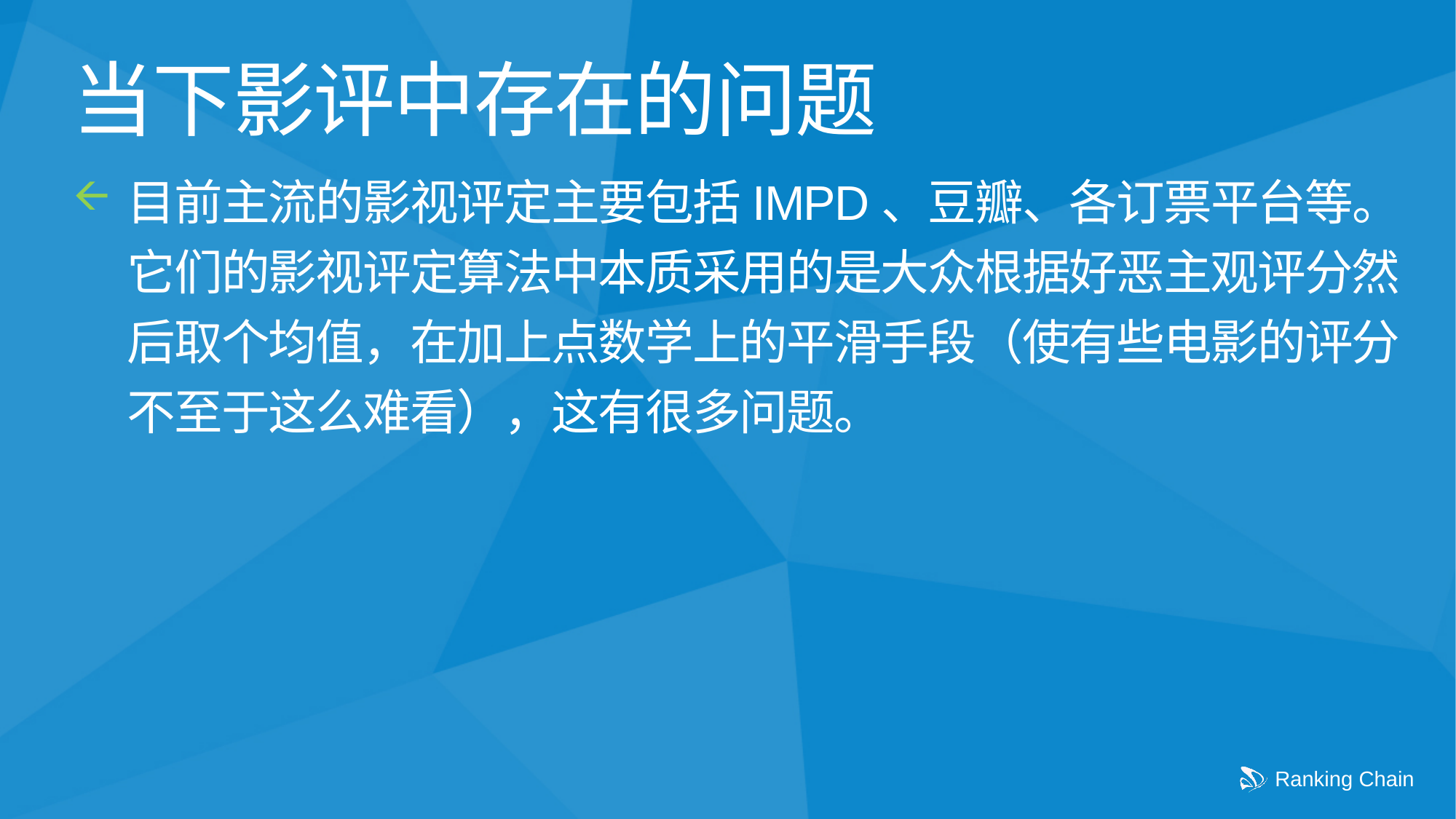

当下影评中存在的问题
目前主流的影视评定主要包括IMPD、豆瓣、各订票平台等。它们的影视评定算法中本质采用的是大众根据好恶主观评分然后取个均值，在加上点数学上的平滑手段（使有些电影的评分不至于这么难看），这有很多问题。